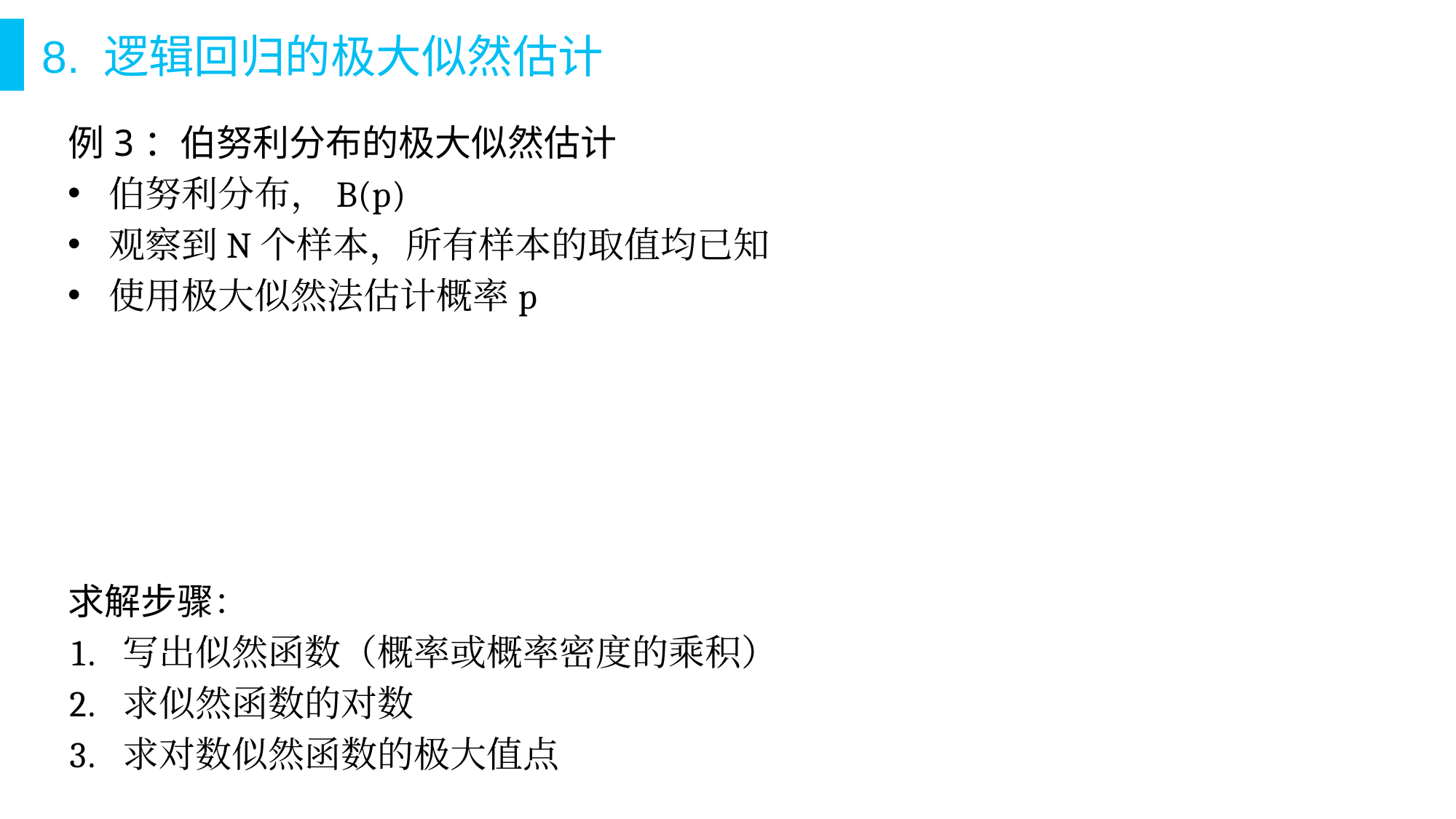

# 8. 逻辑回归的极大似然估计
例3：伯努利分布的极大似然估计
伯努利分布，B(p)
观察到N个样本，所有样本的取值均已知
使用极大似然法估计概率p

求解步骤：
写出似然函数（概率或概率密度的乘积）
求似然函数的对数
求对数似然函数的极大值点